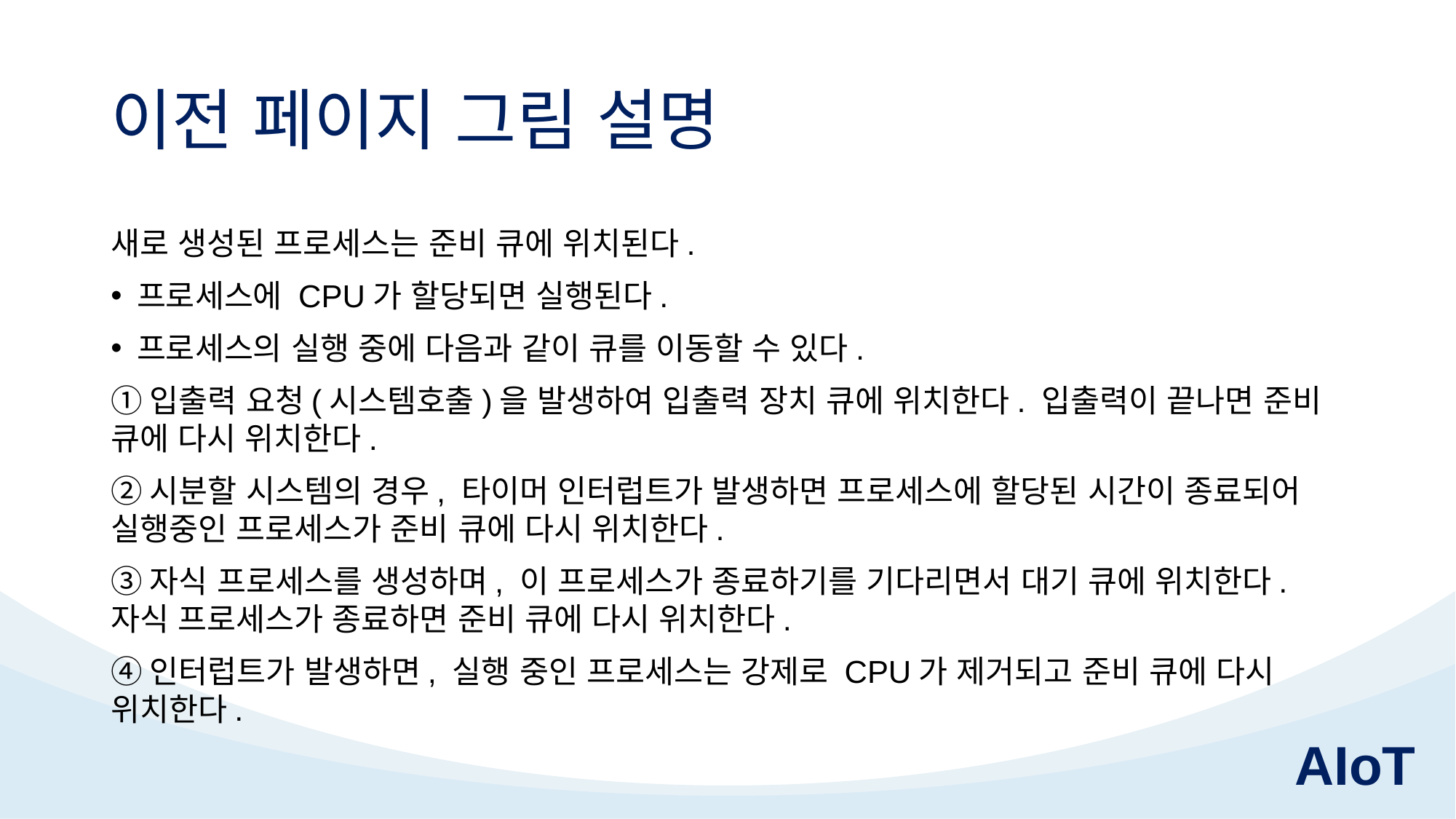

# 이전 페이지 그림 설명
새로 생성된 프로세스는 준비 큐에 위치된다.
프로세스에 CPU가 할당되면 실행된다.
프로세스의 실행 중에 다음과 같이 큐를 이동할 수 있다.
①입출력 요청(시스템호출)을 발생하여 입출력 장치 큐에 위치한다. 입출력이 끝나면 준비 큐에 다시 위치한다.
②시분할 시스템의 경우, 타이머 인터럽트가 발생하면 프로세스에 할당된 시간이 종료되어 실행중인 프로세스가 준비 큐에 다시 위치한다.
③자식 프로세스를 생성하며, 이 프로세스가 종료하기를 기다리면서 대기 큐에 위치한다. 자식 프로세스가 종료하면 준비 큐에 다시 위치한다.
④인터럽트가 발생하면, 실행 중인 프로세스는 강제로 CPU가 제거되고 준비 큐에 다시 위치한다.